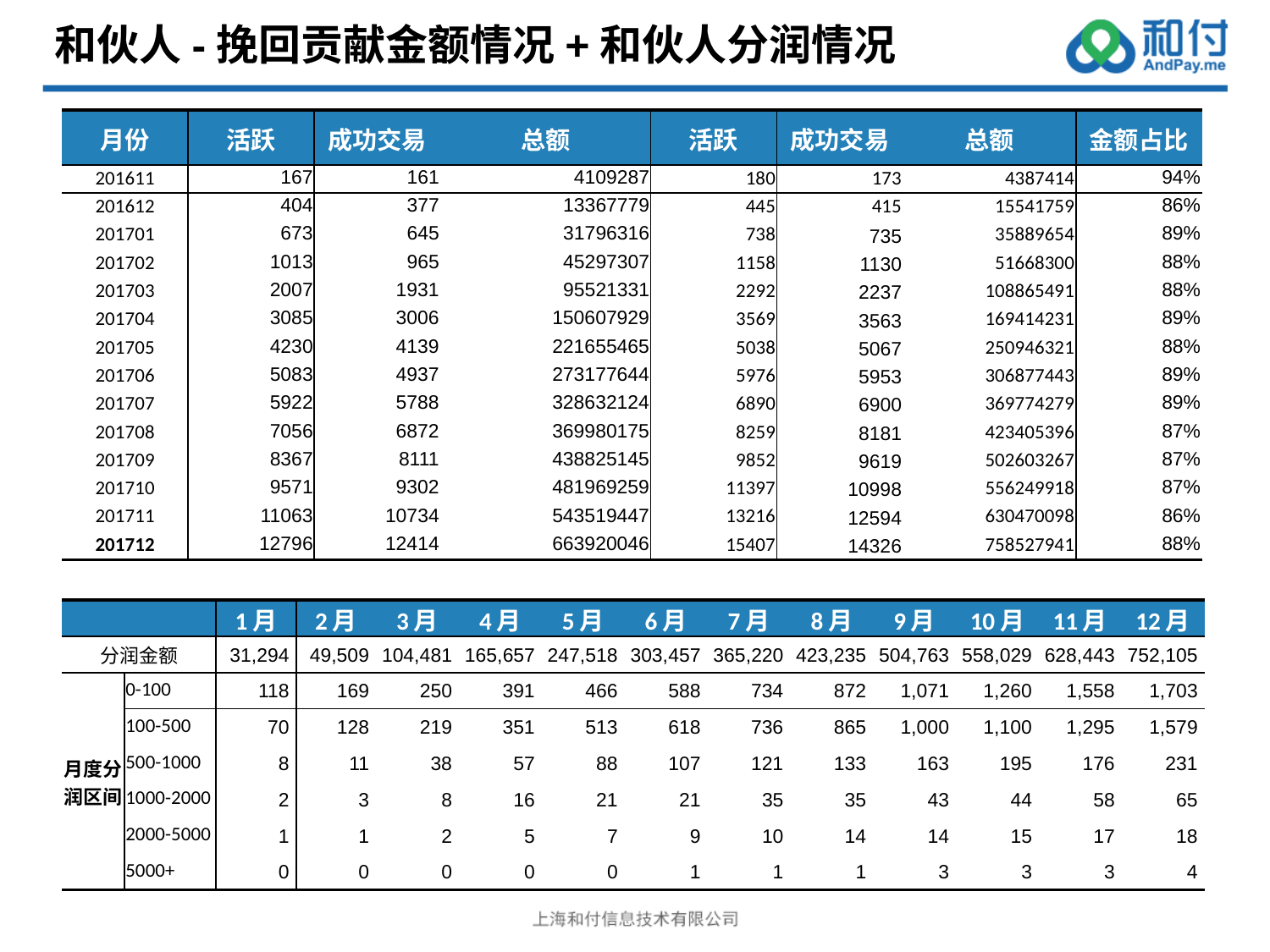

和伙人-挽回贡献金额情况+和伙人分润情况
| 月份 | 活跃 | 成功交易 | 总额 | 活跃 | 成功交易 | 总额 | 金额占比 |
| --- | --- | --- | --- | --- | --- | --- | --- |
| 201611 | 167 | 161 | 4109287 | 180 | 173 | 4387414 | 94% |
| 201612 | 404 | 377 | 13367779 | 445 | 415 | 15541759 | 86% |
| 201701 | 673 | 645 | 31796316 | 738 | 735 | 35889654 | 89% |
| 201702 | 1013 | 965 | 45297307 | 1158 | 1130 | 51668300 | 88% |
| 201703 | 2007 | 1931 | 95521331 | 2292 | 2237 | 108865491 | 88% |
| 201704 | 3085 | 3006 | 150607929 | 3569 | 3563 | 169414231 | 89% |
| 201705 | 4230 | 4139 | 221655465 | 5038 | 5067 | 250946321 | 88% |
| 201706 | 5083 | 4937 | 273177644 | 5976 | 5953 | 306877443 | 89% |
| 201707 | 5922 | 5788 | 328632124 | 6890 | 6900 | 369774279 | 89% |
| 201708 | 7056 | 6872 | 369980175 | 8259 | 8181 | 423405396 | 87% |
| 201709 | 8367 | 8111 | 438825145 | 9852 | 9619 | 502603267 | 87% |
| 201710 | 9571 | 9302 | 481969259 | 11397 | 10998 | 556249918 | 87% |
| 201711 | 11063 | 10734 | 543519447 | 13216 | 12594 | 630470098 | 86% |
| 201712 | 12796 | 12414 | 663920046 | 15407 | 14326 | 758527941 | 88% |
|  |  | 1月 | 2月 | 3月 | 4月 | 5月 | 6月 | 7月 | 8月 | 9月 | 10月 | 11月 | 12月 |
| --- | --- | --- | --- | --- | --- | --- | --- | --- | --- | --- | --- | --- | --- |
| 分润金额 |  | 31,294 | 49,509 | 104,481 | 165,657 | 247,518 | 303,457 | 365,220 | 423,235 | 504,763 | 558,029 | 628,443 | 752,105 |
| 月度分 润区间 | 0-100 | 118 | 169 | 250 | 391 | 466 | 588 | 734 | 872 | 1,071 | 1,260 | 1,558 | 1,703 |
|  | 100-500 | 70 | 128 | 219 | 351 | 513 | 618 | 736 | 865 | 1,000 | 1,100 | 1,295 | 1,579 |
|  | 500-1000 | 8 | 11 | 38 | 57 | 88 | 107 | 121 | 133 | 163 | 195 | 176 | 231 |
|  | 1000-2000 | 2 | 3 | 8 | 16 | 21 | 21 | 35 | 35 | 43 | 44 | 58 | 65 |
|  | 2000-5000 | 1 | 1 | 2 | 5 | 7 | 9 | 10 | 14 | 14 | 15 | 17 | 18 |
|  | 5000+ | 0 | 0 | 0 | 0 | 0 | 1 | 1 | 1 | 3 | 3 | 3 | 4 |